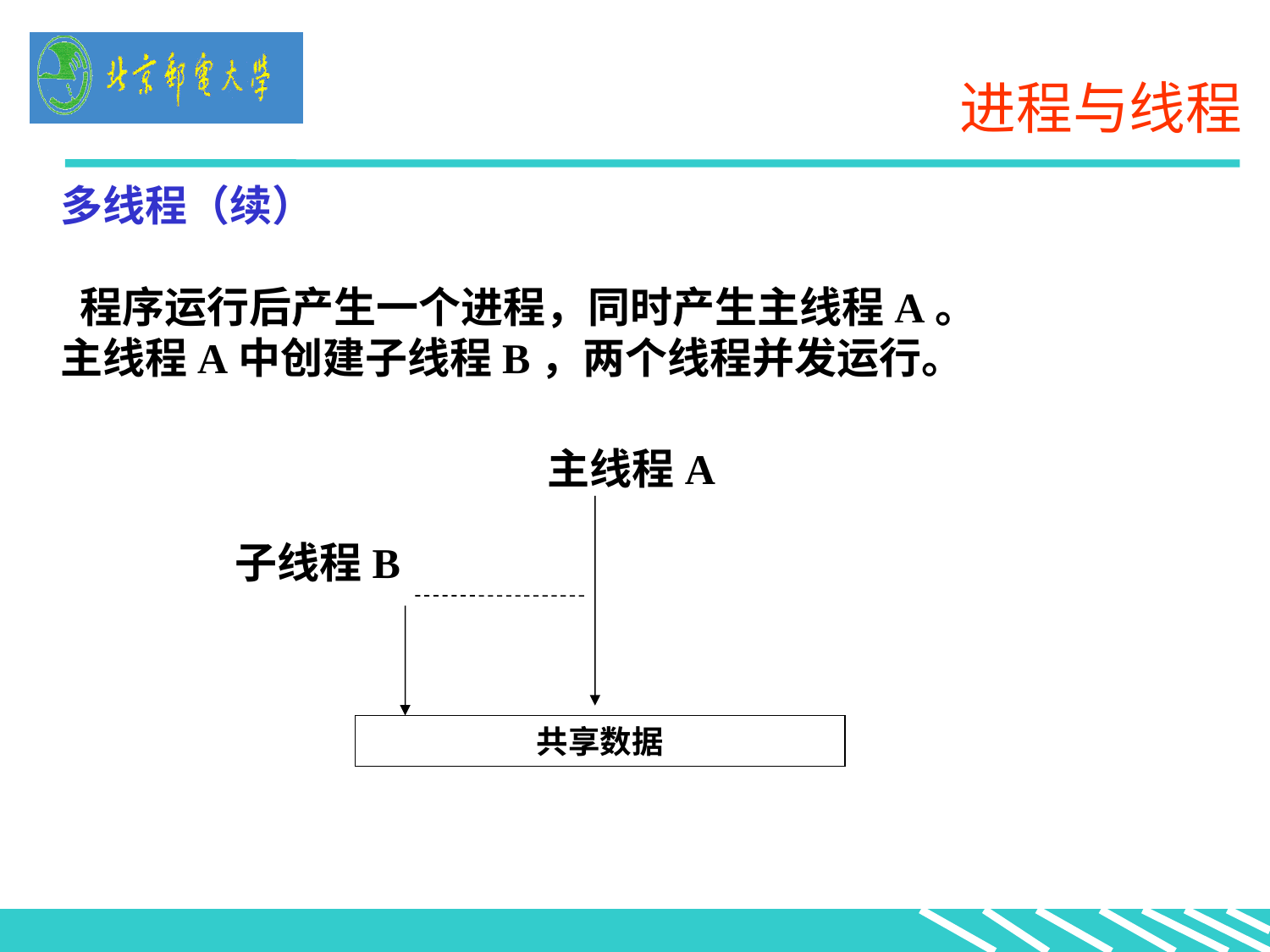

进程与线程
多线程（续）

 程序运行后产生一个进程，同时产生主线程A。
主线程A中创建子线程B，两个线程并发运行。
主线程A

子线程B

共享数据